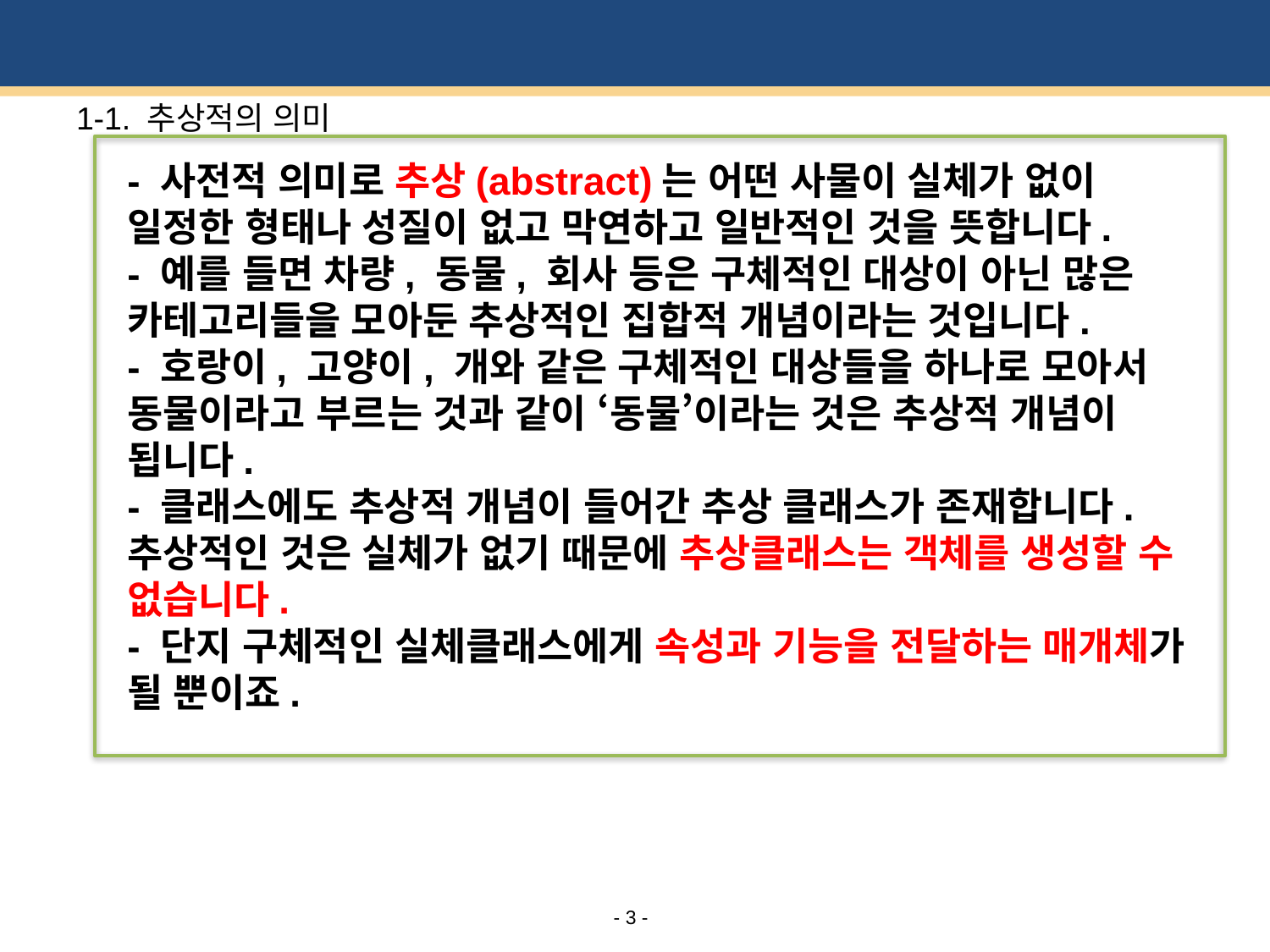

# 1-1. 추상적의 의미

- 사전적 의미로 추상(abstract)는 어떤 사물이 실체가 없이 일정한 형태나 성질이 없고 막연하고 일반적인 것을 뜻합니다.
- 예를 들면 차량, 동물, 회사 등은 구체적인 대상이 아닌 많은 카테고리들을 모아둔 추상적인 집합적 개념이라는 것입니다.
- 호랑이, 고양이, 개와 같은 구체적인 대상들을 하나로 모아서 동물이라고 부르는 것과 같이 ‘동물’이라는 것은 추상적 개념이 됩니다.
- 클래스에도 추상적 개념이 들어간 추상 클래스가 존재합니다. 추상적인 것은 실체가 없기 때문에 추상클래스는 객체를 생성할 수 없습니다.
- 단지 구체적인 실체클래스에게 속성과 기능을 전달하는 매개체가 될 뿐이죠.